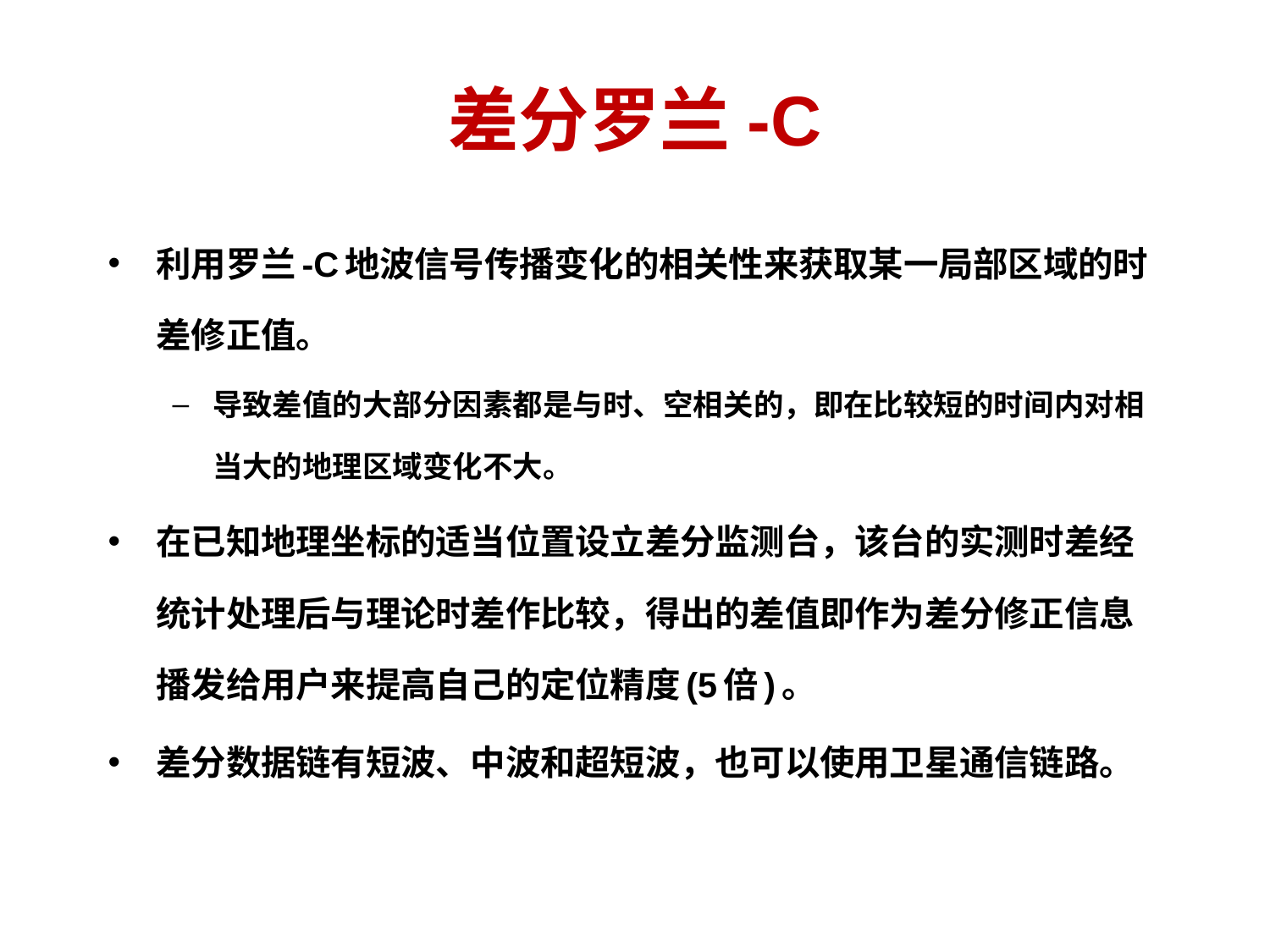

# 差分罗兰-C
利用罗兰-C地波信号传播变化的相关性来获取某一局部区域的时差修正值。
导致差值的大部分因素都是与时、空相关的，即在比较短的时间内对相当大的地理区域变化不大。
在已知地理坐标的适当位置设立差分监测台，该台的实测时差经统计处理后与理论时差作比较，得出的差值即作为差分修正信息播发给用户来提高自己的定位精度(5倍)。
差分数据链有短波、中波和超短波，也可以使用卫星通信链路。